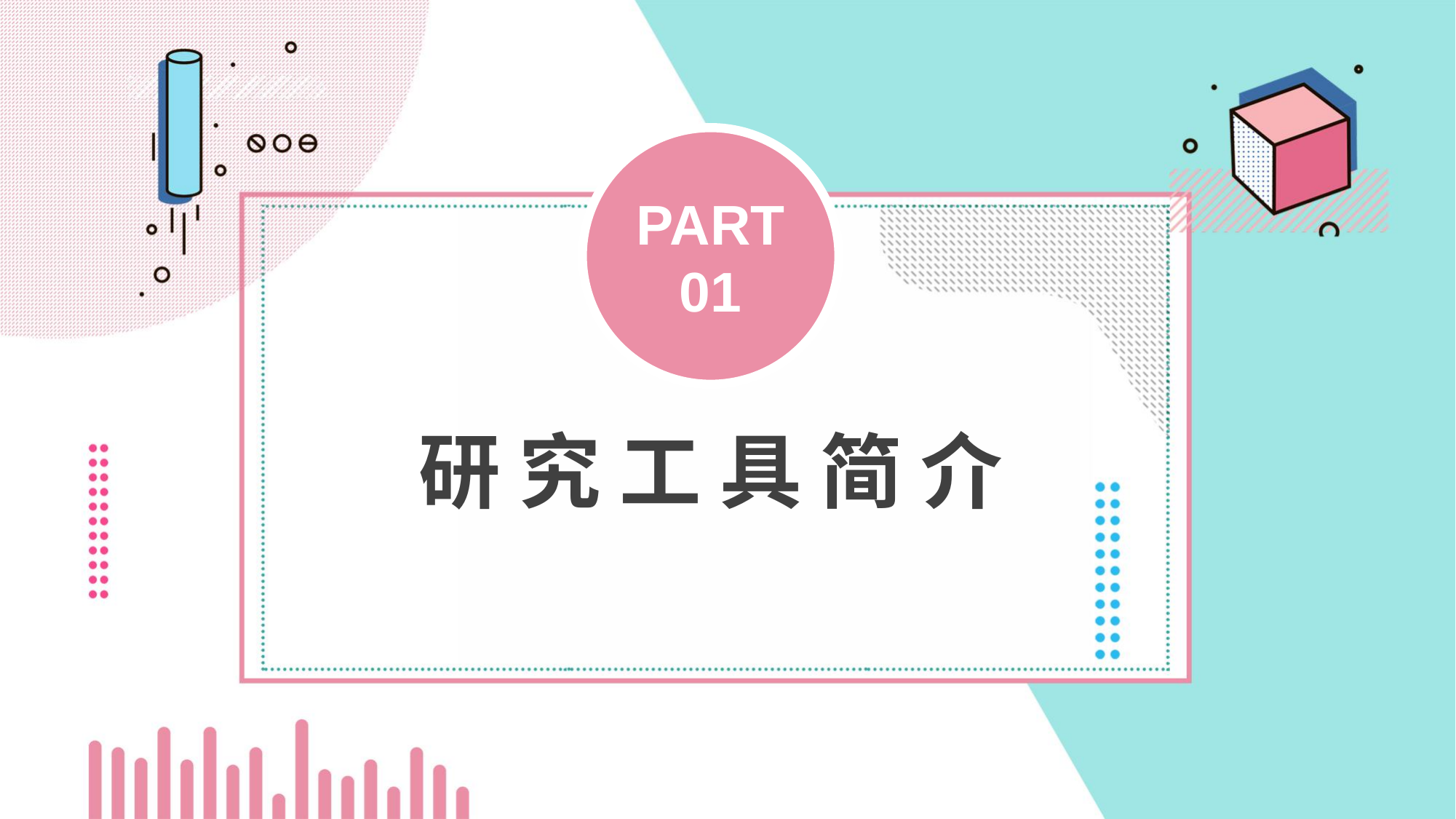

PART
01
研 究 工 具 简 介